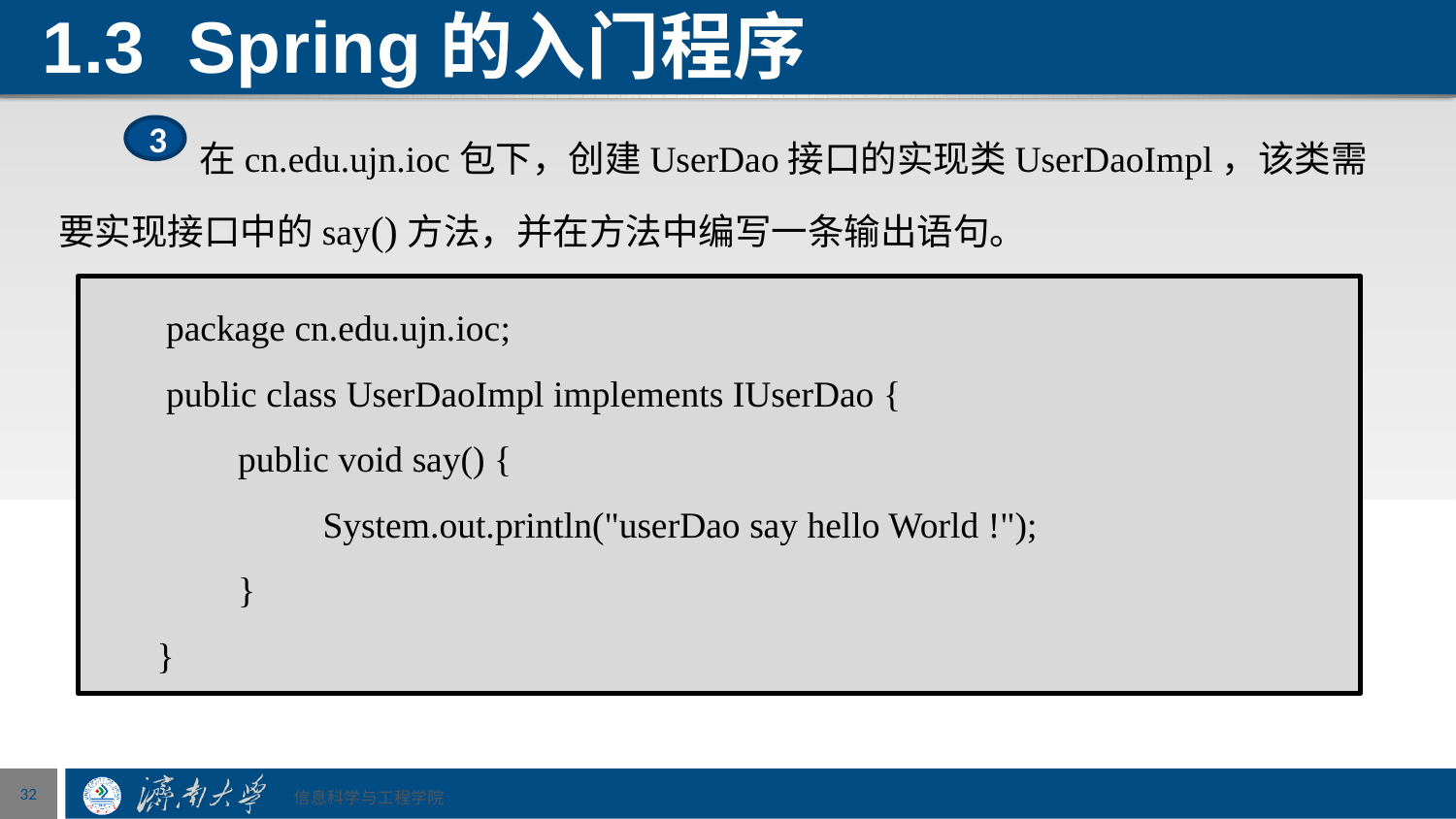

# 1.3  Spring的入门程序
                在cn.edu.ujn.ioc包下，创建UserDao接口的实现类UserDaoImpl，该类需要实现接口中的say()方法，并在方法中编写一条输出语句。
3
        package cn.edu.ujn.ioc;
        public class UserDaoImpl implements IUserDao {
	public void say() {
                         System.out.println("userDao say hello World !");
 	}
       }